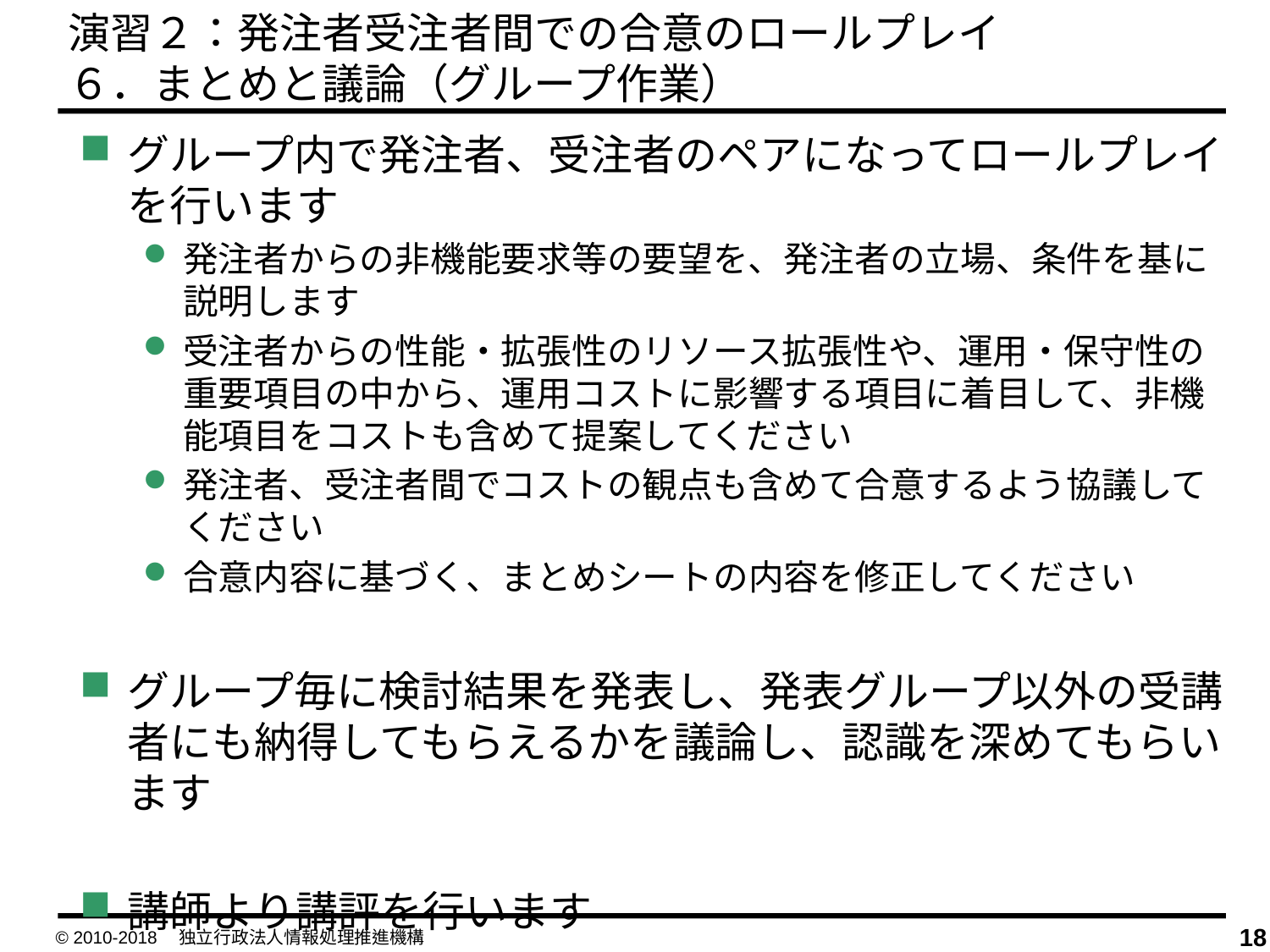

演習２：発注者受注者間での合意のロールプレイ
６．まとめと議論（グループ作業）
グループ内で発注者、受注者のペアになってロールプレイを行います
発注者からの非機能要求等の要望を、発注者の立場、条件を基に説明します
受注者からの性能・拡張性のリソース拡張性や、運用・保守性の重要項目の中から、運用コストに影響する項目に着目して、非機能項目をコストも含めて提案してください
発注者、受注者間でコストの観点も含めて合意するよう協議してください
合意内容に基づく、まとめシートの内容を修正してください

グループ毎に検討結果を発表し、発表グループ以外の受講者にも納得してもらえるかを議論し、認識を深めてもらいます

講師より講評を行います